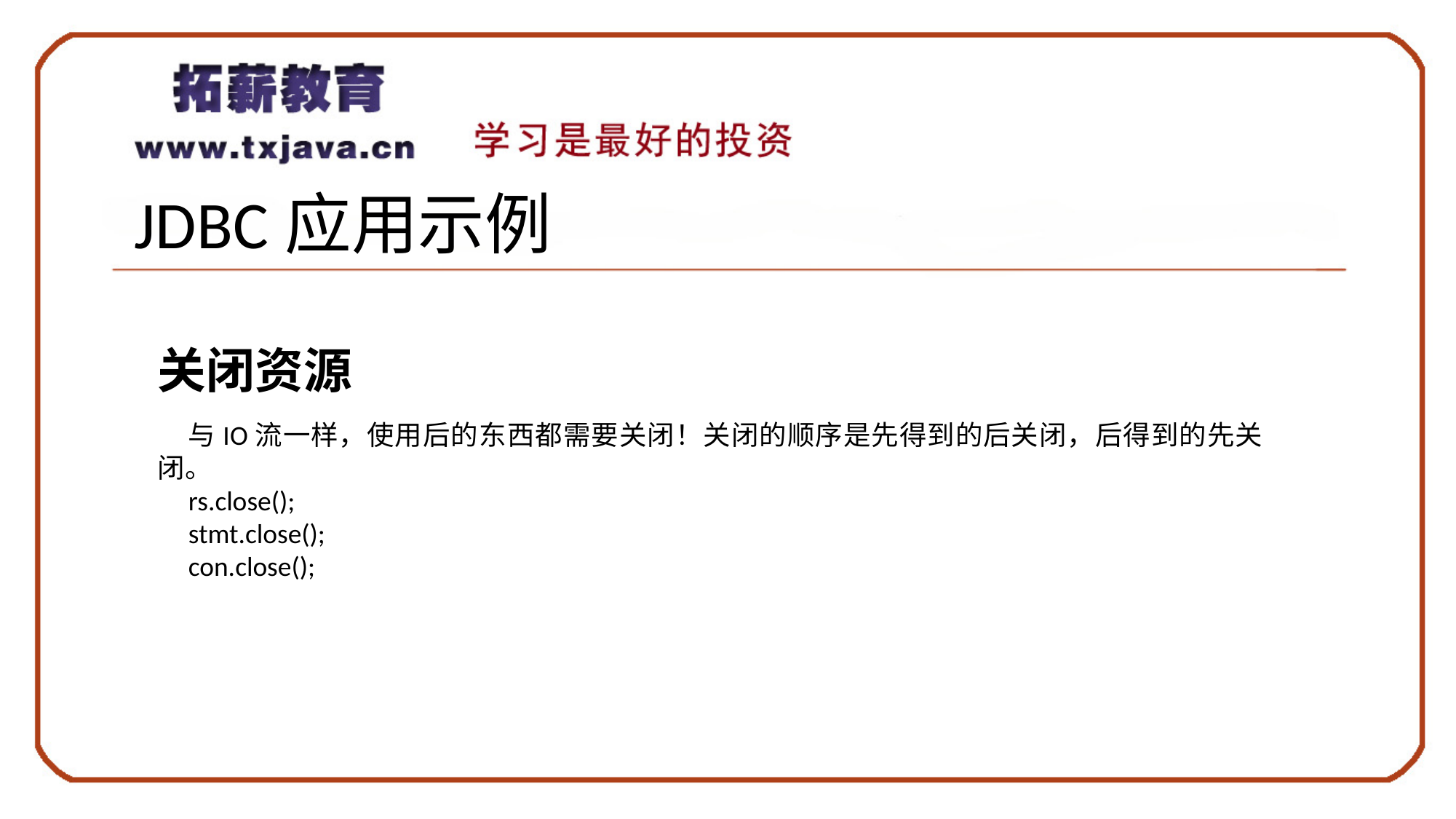

# JDBC应用示例
关闭资源
与IO流一样，使用后的东西都需要关闭！关闭的顺序是先得到的后关闭，后得到的先关闭。
rs.close();
stmt.close();
con.close();